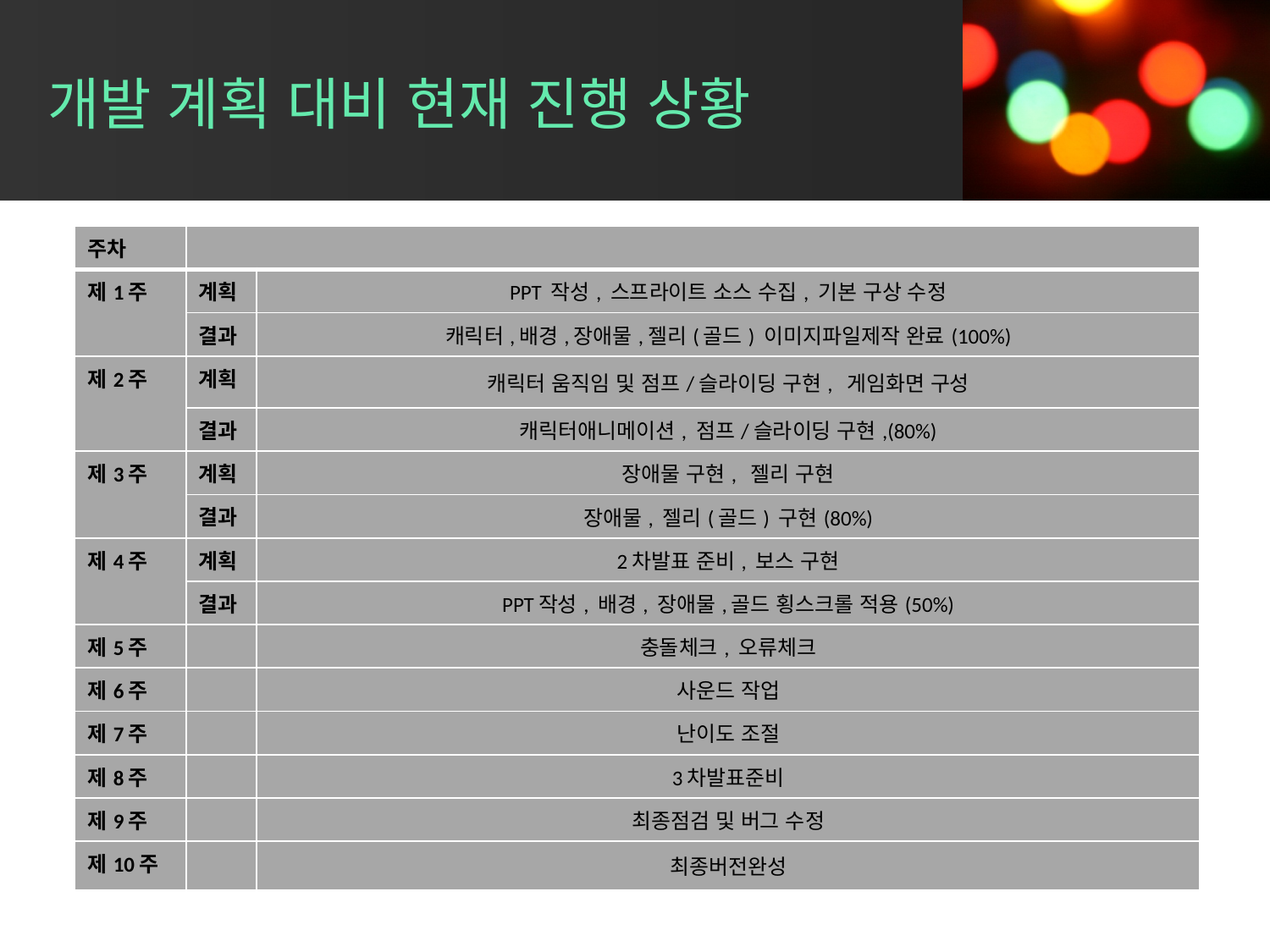

# 개발 계획 대비 현재 진행 상황
| 주차 |  |  |
| --- | --- | --- |
| 제1주 | 계획 | PPT 작성, 스프라이트 소스 수집, 기본 구상 수정 |
|  | 결과 | 캐릭터,배경,장애물,젤리(골드) 이미지파일제작 완료(100%) |
| 제2주 | 계획 | 캐릭터 움직임 및 점프/슬라이딩 구현, 게임화면 구성 |
|  | 결과 | 캐릭터애니메이션, 점프/슬라이딩 구현,(80%) |
| 제3주 | 계획 | 장애물 구현, 젤리 구현 |
|  | 결과 | 장애물, 젤리(골드) 구현(80%) |
| 제4주 | 계획 | 2차발표 준비, 보스 구현 |
|  | 결과 | PPT작성, 배경, 장애물,골드 횡스크롤 적용(50%) |
| 제5주 |  | 충돌체크, 오류체크 |
| 제6주 |  | 사운드 작업 |
| 제7주 |  | 난이도 조절 |
| 제8주 |  | 3차발표준비 |
| 제9주 |  | 최종점검 및 버그 수정 |
| 제10주 |  | 최종버전완성 |